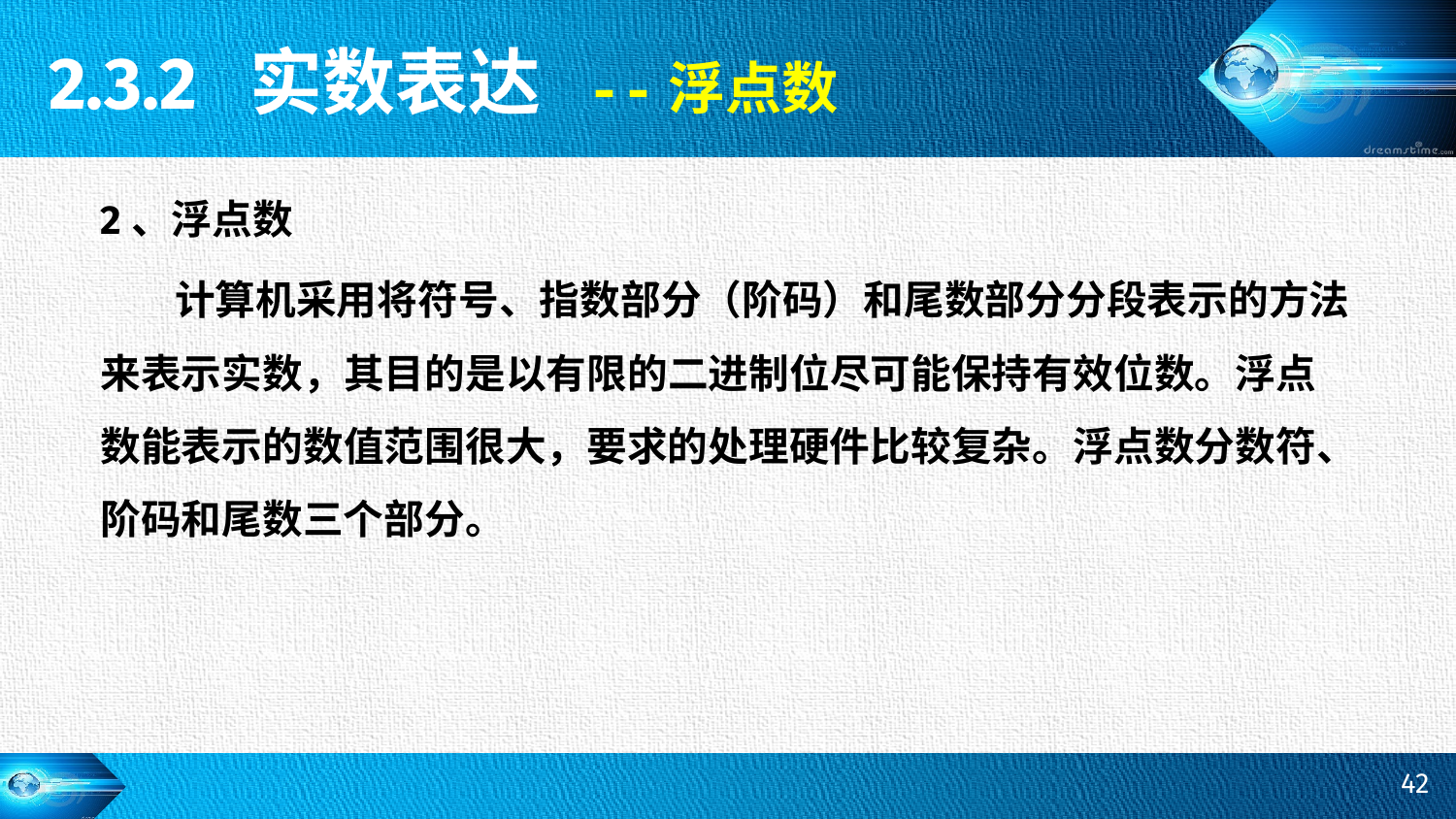

2.3.2  实数表达
--浮点数
2、浮点数
       计算机采用将符号、指数部分（阶码）和尾数部分分段表示的方法来表示实数，其目的是以有限的二进制位尽可能保持有效位数。浮点数能表示的数值范围很大，要求的处理硬件比较复杂。浮点数分数符、阶码和尾数三个部分。
42